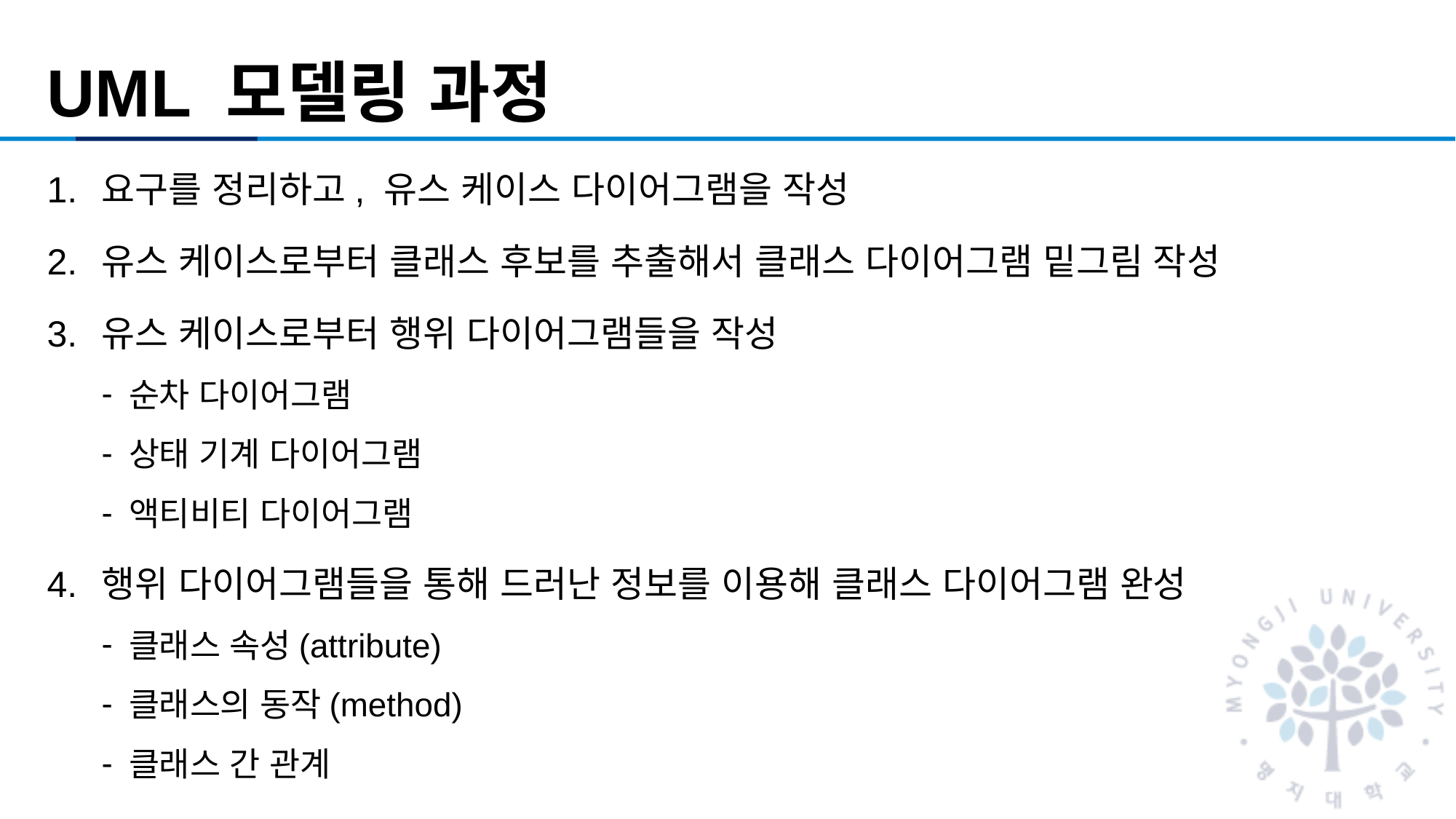

# UML 모델링 과정
요구를 정리하고, 유스 케이스 다이어그램을 작성
유스 케이스로부터 클래스 후보를 추출해서 클래스 다이어그램 밑그림 작성
유스 케이스로부터 행위 다이어그램들을 작성
순차 다이어그램
상태 기계 다이어그램
액티비티 다이어그램
행위 다이어그램들을 통해 드러난 정보를 이용해 클래스 다이어그램 완성
클래스 속성(attribute)
클래스의 동작(method)
클래스 간 관계